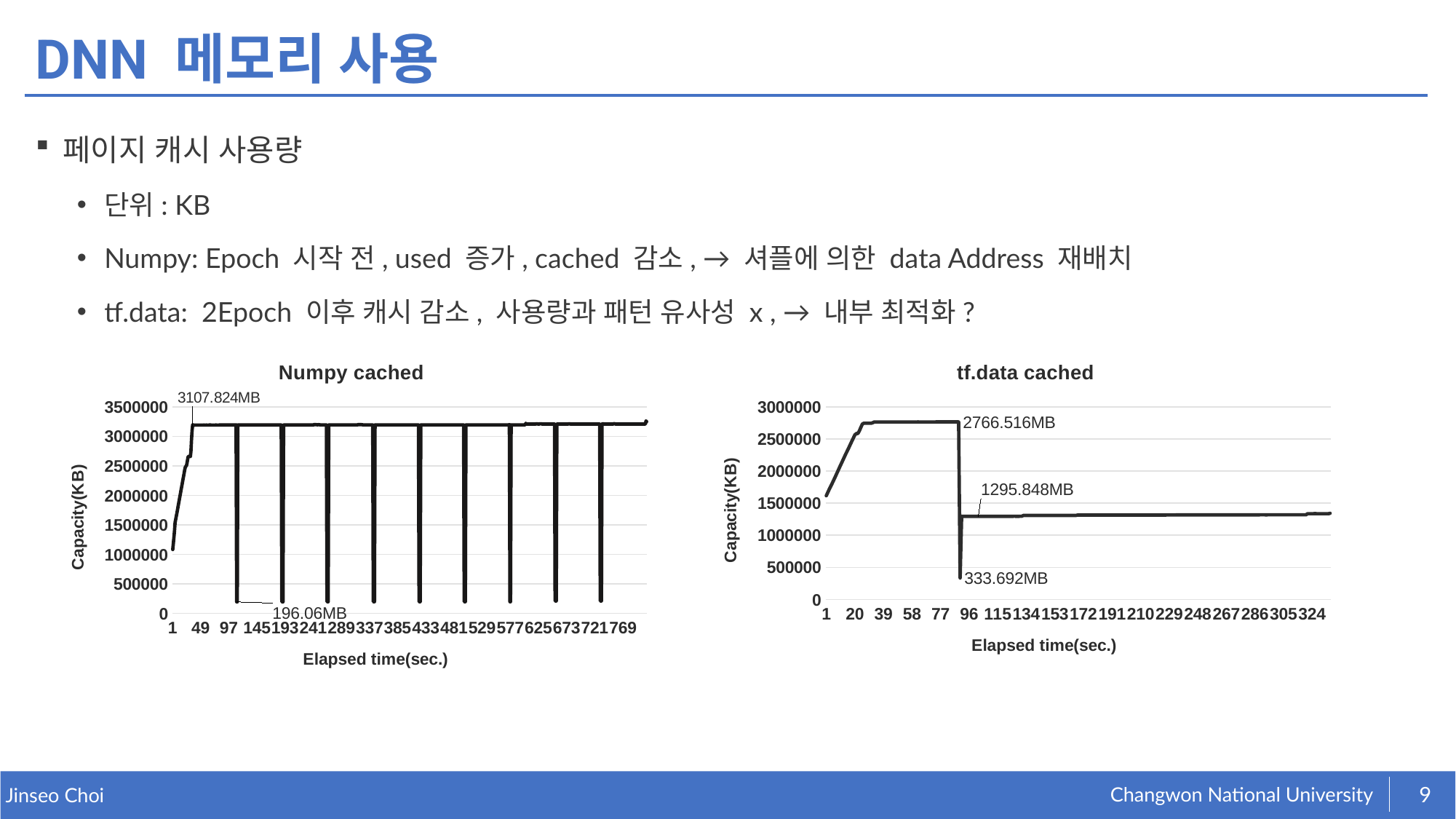

# DNN 메모리 사용
페이지 캐시 사용량
단위: KB
Numpy: Epoch 시작 전, used 증가, cached 감소, → 셔플에 의한 data Address 재배치
tf.data:  2Epoch 이후 캐시 감소, 사용량과 패턴 유사성 x , → 내부 최적화?

### Chart: Numpy cached

| Category |  |
|---|---|

### Chart: tf.data cached

| Category |  |
|---|---|
9